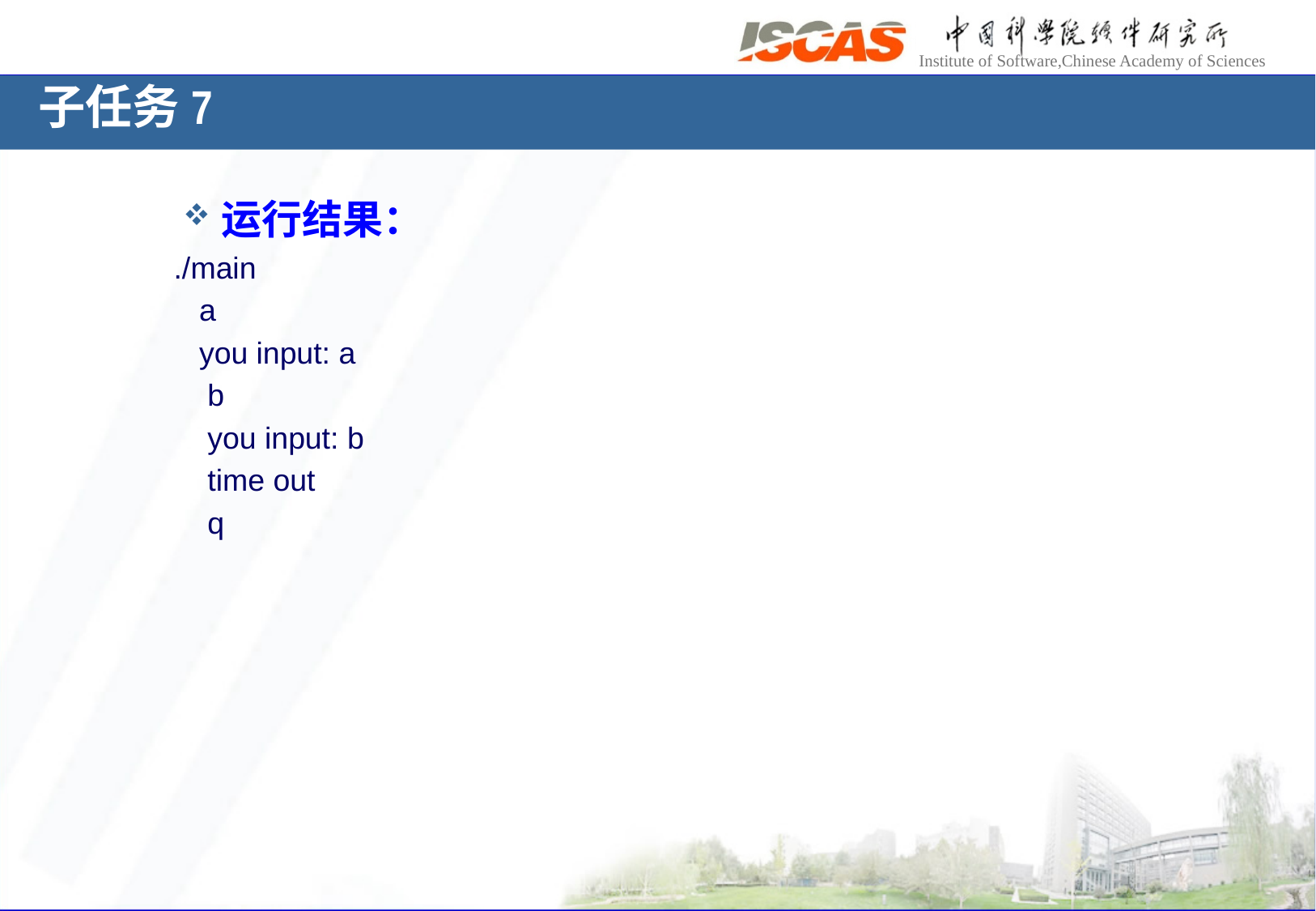

子任务7
运行结果：
      ./main
         a
         you input: a
          b
          you input: b
          time out
          q